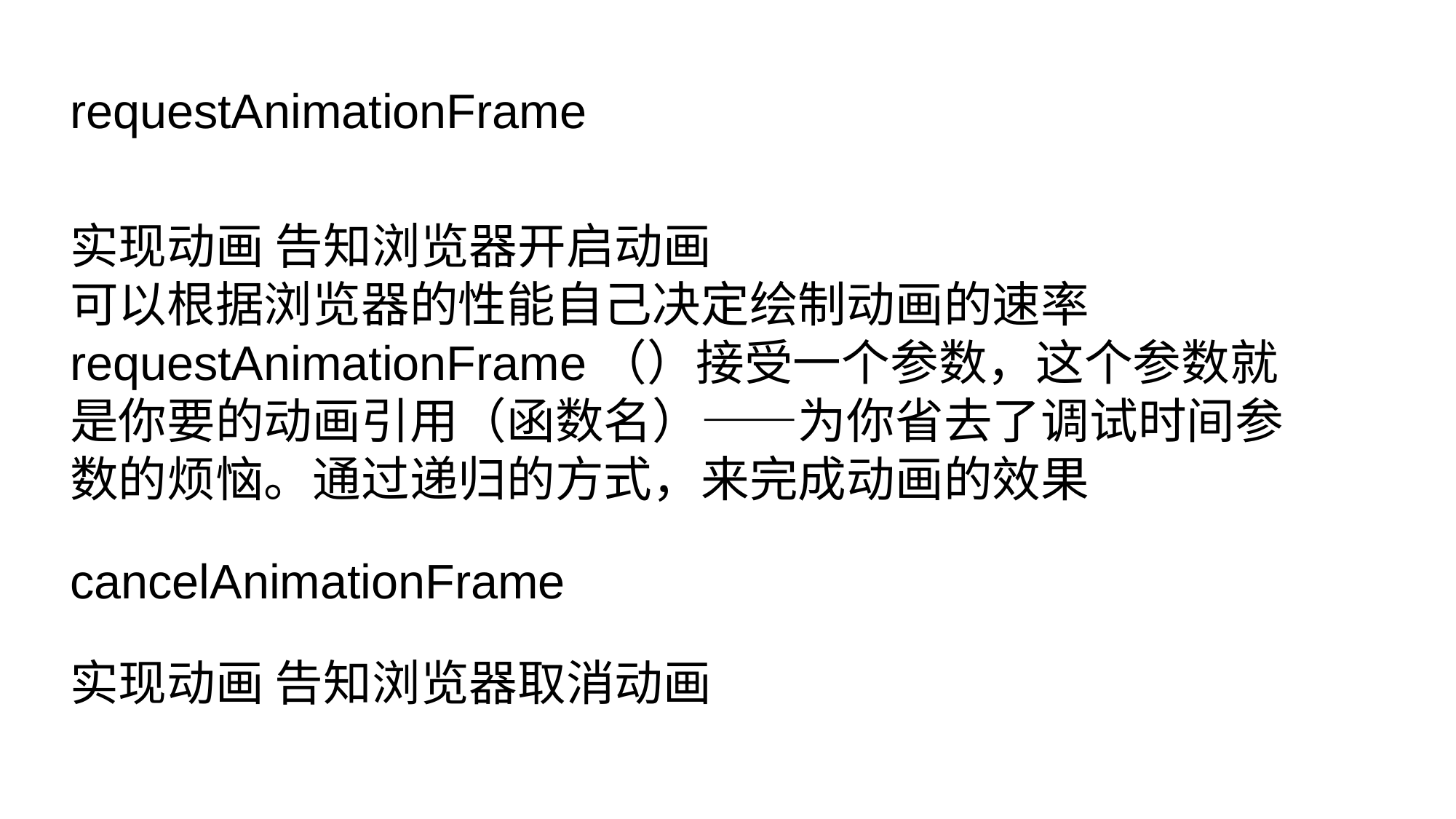

requestAnimationFrame
实现动画 告知浏览器开启动画
可以根据浏览器的性能自己决定绘制动画的速率
requestAnimationFrame（）接受一个参数，这个参数就是你要的动画引用（函数名）——为你省去了调试时间参数的烦恼。通过递归的方式，来完成动画的效果

cancelAnimationFrame
实现动画 告知浏览器取消动画